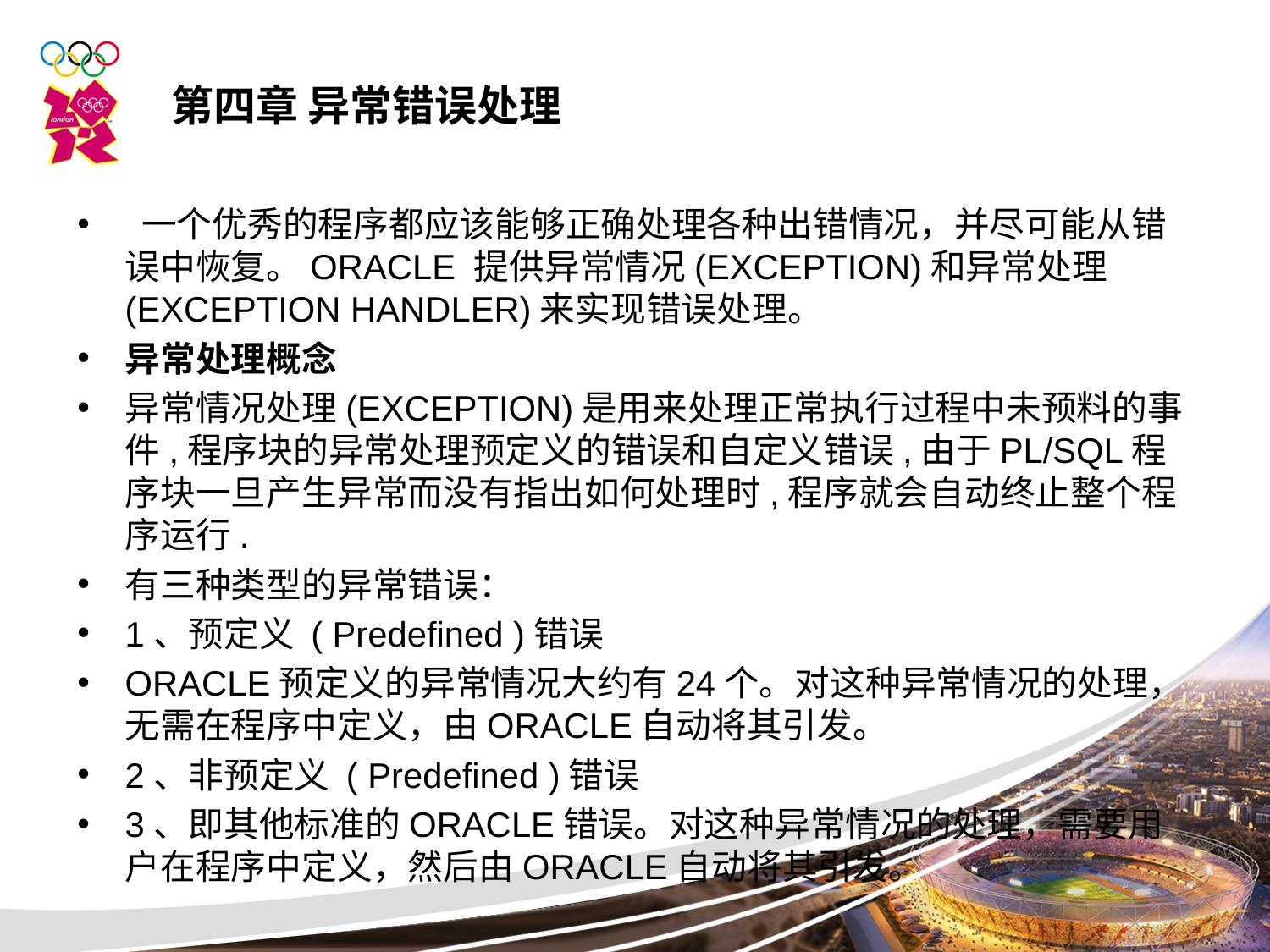

第四章 异常错误处理
 一个优秀的程序都应该能够正确处理各种出错情况，并尽可能从错误中恢复。ORACLE 提供异常情况(EXCEPTION)和异常处理(EXCEPTION HANDLER)来实现错误处理。
异常处理概念
异常情况处理(EXCEPTION)是用来处理正常执行过程中未预料的事件,程序块的异常处理预定义的错误和自定义错误,由于PL/SQL程序块一旦产生异常而没有指出如何处理时,程序就会自动终止整个程序运行.
有三种类型的异常错误：
1、预定义 ( Predefined )错误
ORACLE预定义的异常情况大约有24个。对这种异常情况的处理，无需在程序中定义，由ORACLE自动将其引发。
2、非预定义 ( Predefined )错误
3、即其他标准的ORACLE错误。对这种异常情况的处理，需要用户在程序中定义，然后由ORACLE自动将其引发。